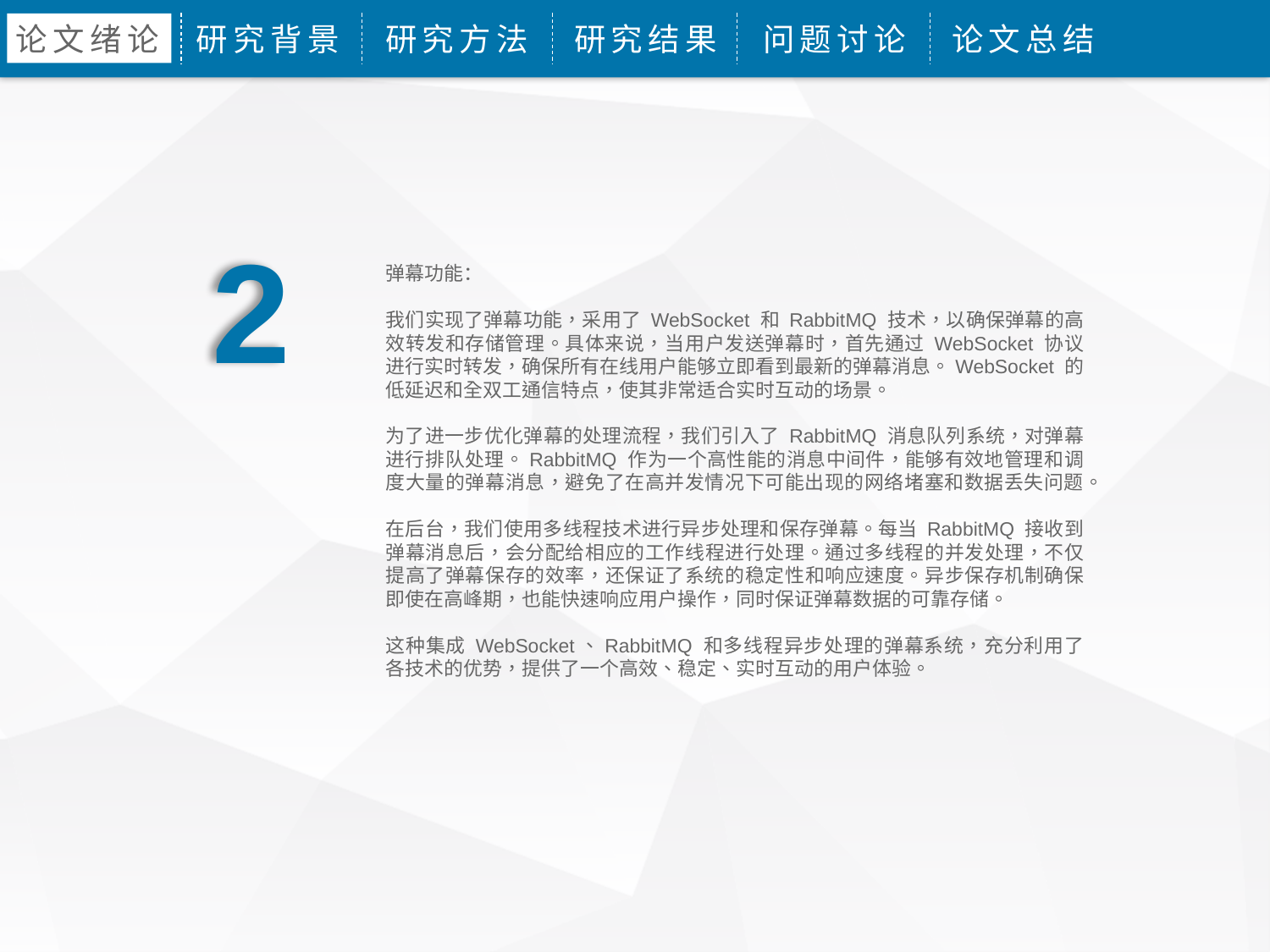

论文绪论
研究背景
研究方法
研究结果
问题讨论
论文总结

2
弹幕功能：

我们实现了弹幕功能，采用了 WebSocket 和 RabbitMQ 技术，以确保弹幕的高效转发和存储管理。具体来说，当用户发送弹幕时，首先通过 WebSocket 协议进行实时转发，确保所有在线用户能够立即看到最新的弹幕消息。WebSocket 的低延迟和全双工通信特点，使其非常适合实时互动的场景。

为了进一步优化弹幕的处理流程，我们引入了 RabbitMQ 消息队列系统，对弹幕进行排队处理。RabbitMQ 作为一个高性能的消息中间件，能够有效地管理和调度大量的弹幕消息，避免了在高并发情况下可能出现的网络堵塞和数据丢失问题。

在后台，我们使用多线程技术进行异步处理和保存弹幕。每当 RabbitMQ 接收到弹幕消息后，会分配给相应的工作线程进行处理。通过多线程的并发处理，不仅提高了弹幕保存的效率，还保证了系统的稳定性和响应速度。异步保存机制确保即使在高峰期，也能快速响应用户操作，同时保证弹幕数据的可靠存储。

这种集成 WebSocket、RabbitMQ 和多线程异步处理的弹幕系统，充分利用了各技术的优势，提供了一个高效、稳定、实时互动的用户体验。